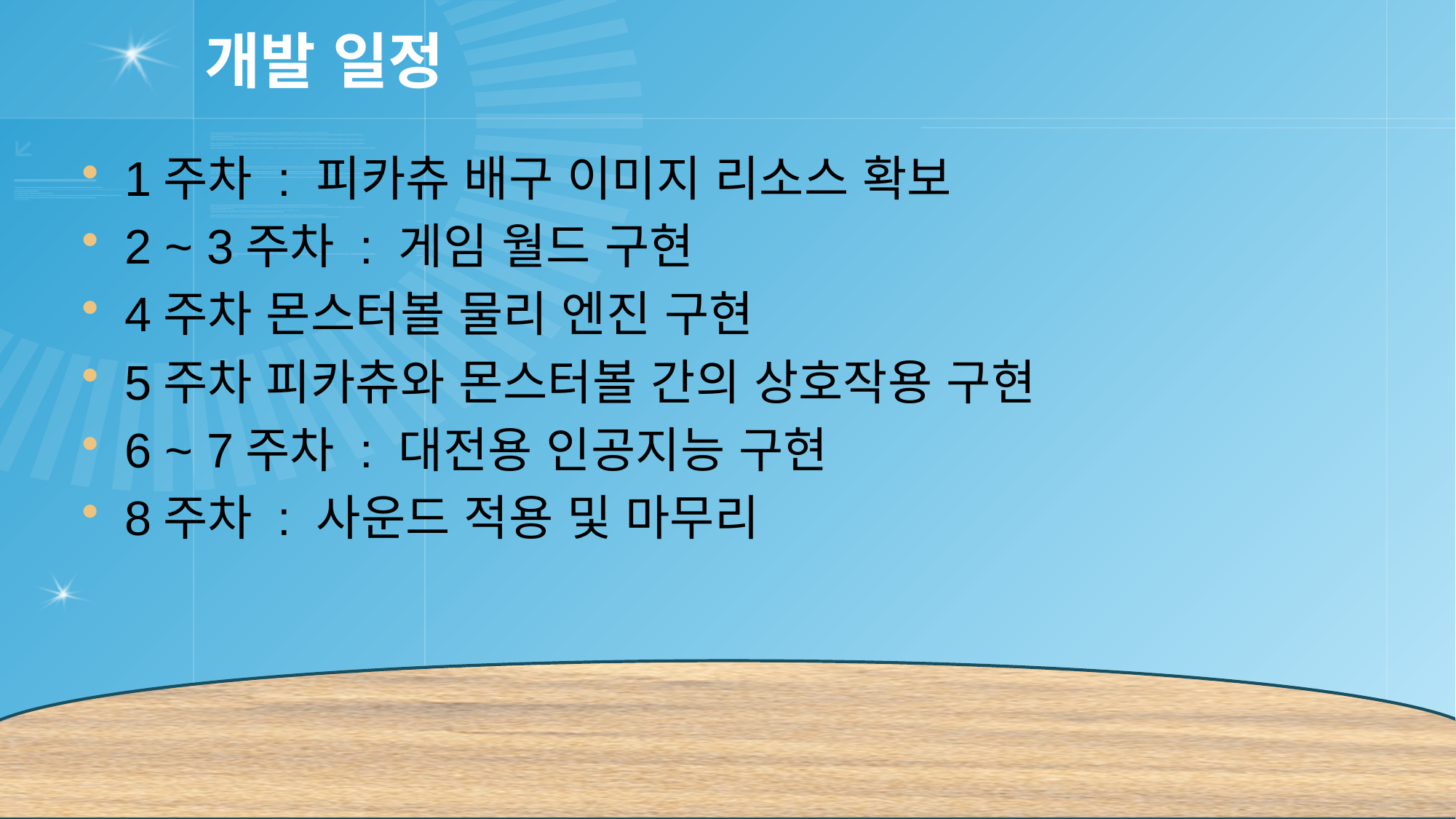

# 개발 일정

1주차 : 피카츄 배구 이미지 리소스 확보
2 ~ 3주차 : 게임 월드 구현
4주차 몬스터볼 물리 엔진 구현
5주차 피카츄와 몬스터볼 간의 상호작용 구현
6 ~ 7주차 : 대전용 인공지능 구현
8주차 : 사운드 적용 및 마무리